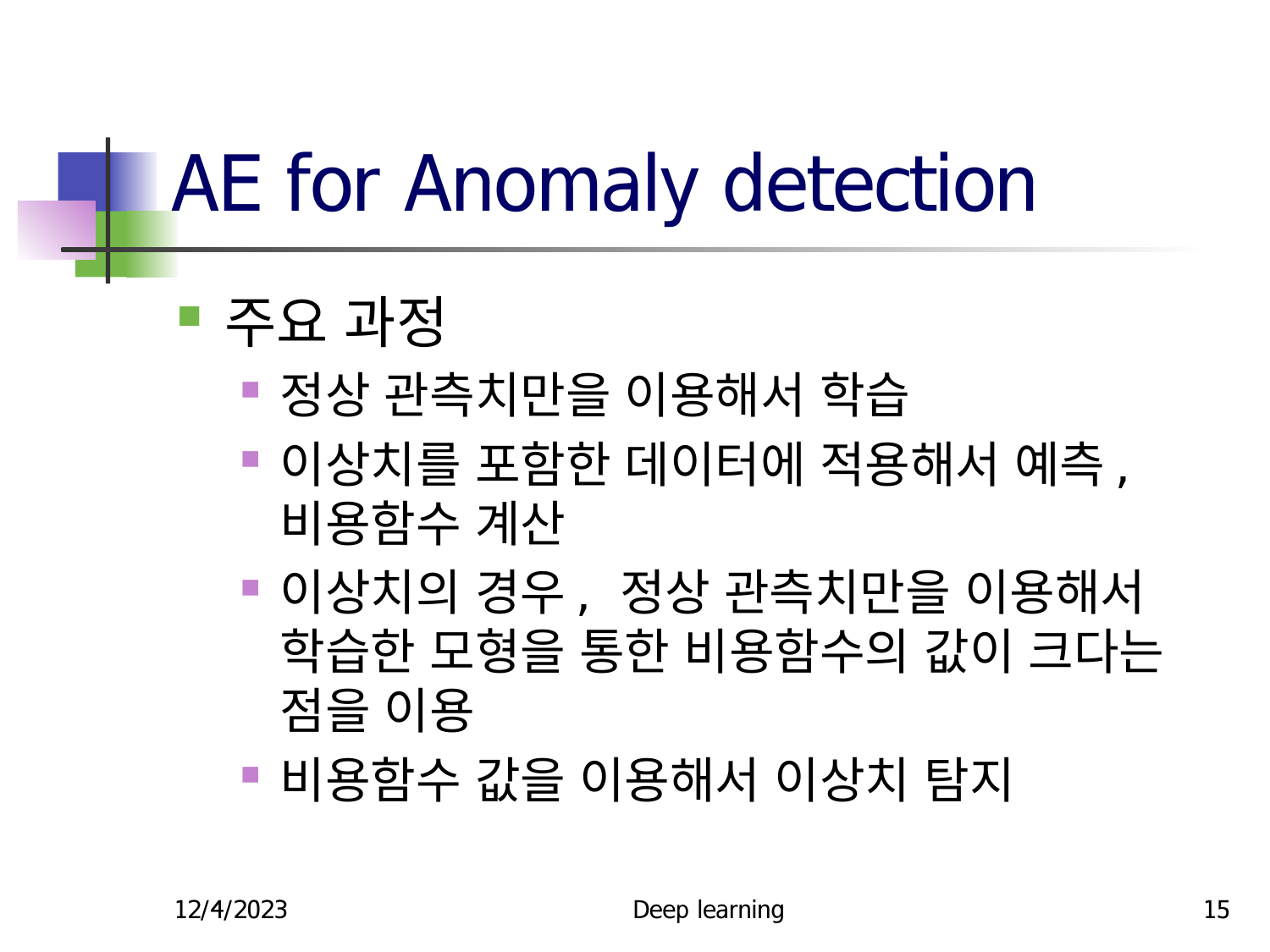

# AE for Anomaly detection
주요 과정
정상 관측치만을 이용해서 학습
이상치를 포함한 데이터에 적용해서 예측, 비용함수 계산
이상치의 경우, 정상 관측치만을 이용해서 학습한 모형을 통한 비용함수의 값이 크다는 점을 이용
비용함수 값을 이용해서 이상치 탐지
12/4/2023
Deep learning
15